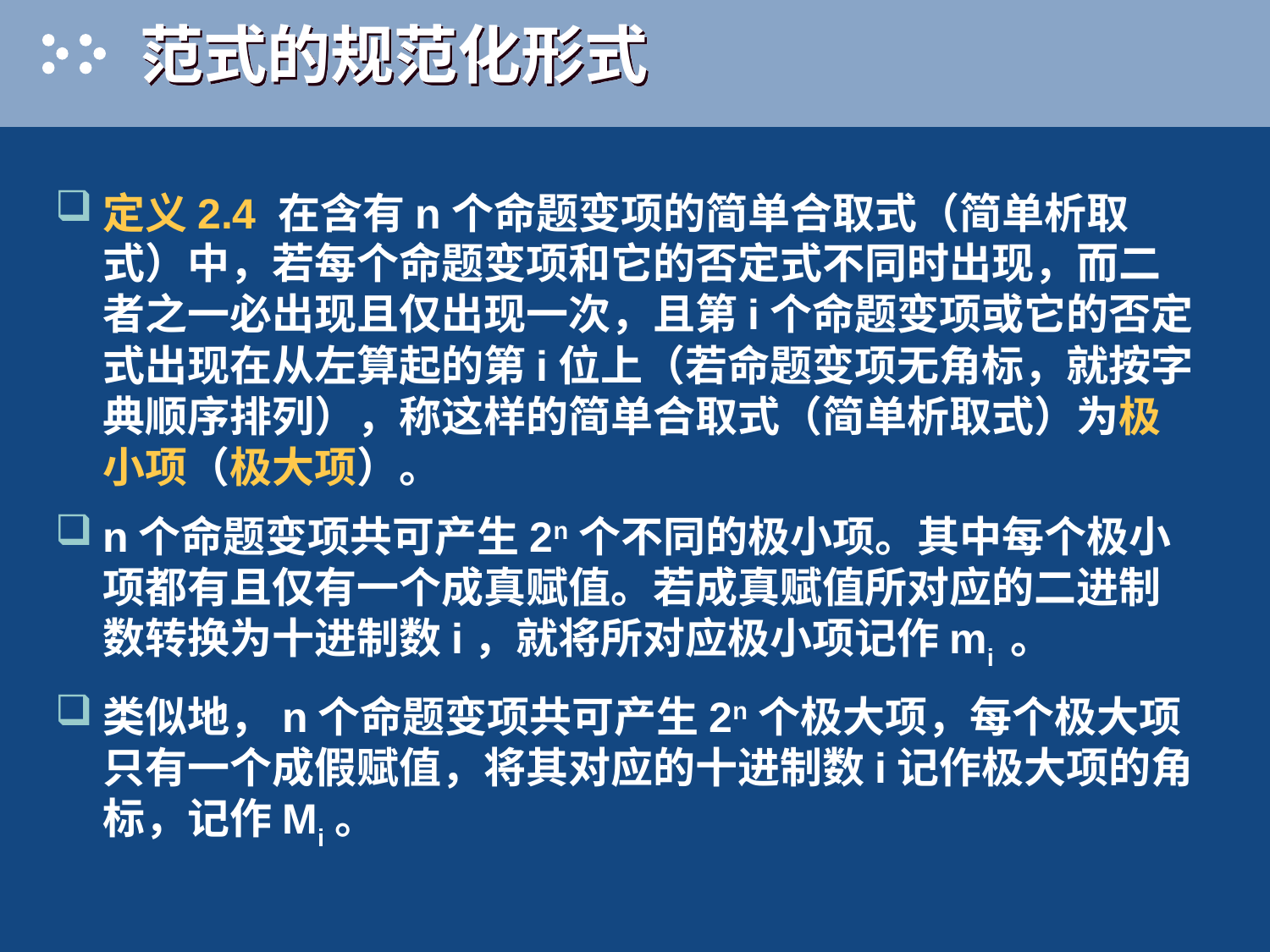

# 范式的规范化形式
定义2.4 在含有n个命题变项的简单合取式（简单析取式）中，若每个命题变项和它的否定式不同时出现，而二者之一必出现且仅出现一次，且第i个命题变项或它的否定式出现在从左算起的第i位上（若命题变项无角标，就按字典顺序排列），称这样的简单合取式（简单析取式）为极小项（极大项）。
n个命题变项共可产生2n个不同的极小项。其中每个极小项都有且仅有一个成真赋值。若成真赋值所对应的二进制数转换为十进制数i，就将所对应极小项记作mi 。
类似地，n个命题变项共可产生2n个极大项，每个极大项只有一个成假赋值，将其对应的十进制数i记作极大项的角标，记作Mi。